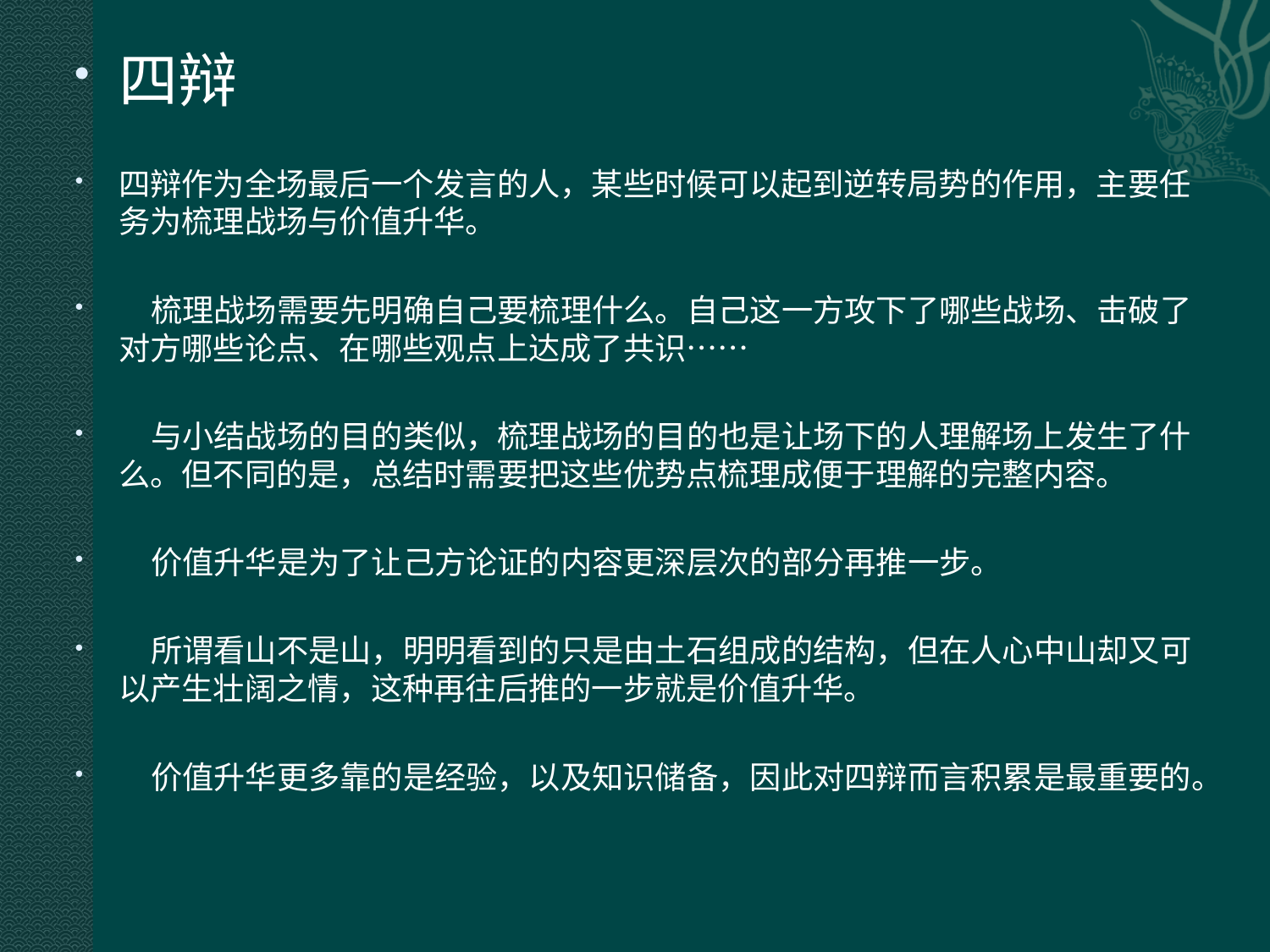

四辩

四辩作为全场最后一个发言的人，某些时候可以起到逆转局势的作用，主要任务为梳理战场与价值升华。

    梳理战场需要先明确自己要梳理什么。自己这一方攻下了哪些战场、击破了对方哪些论点、在哪些观点上达成了共识……

    与小结战场的目的类似，梳理战场的目的也是让场下的人理解场上发生了什么。但不同的是，总结时需要把这些优势点梳理成便于理解的完整内容。

    价值升华是为了让己方论证的内容更深层次的部分再推一步。

    所谓看山不是山，明明看到的只是由土石组成的结构，但在人心中山却又可以产生壮阔之情，这种再往后推的一步就是价值升华。

    价值升华更多靠的是经验，以及知识储备，因此对四辩而言积累是最重要的。

#